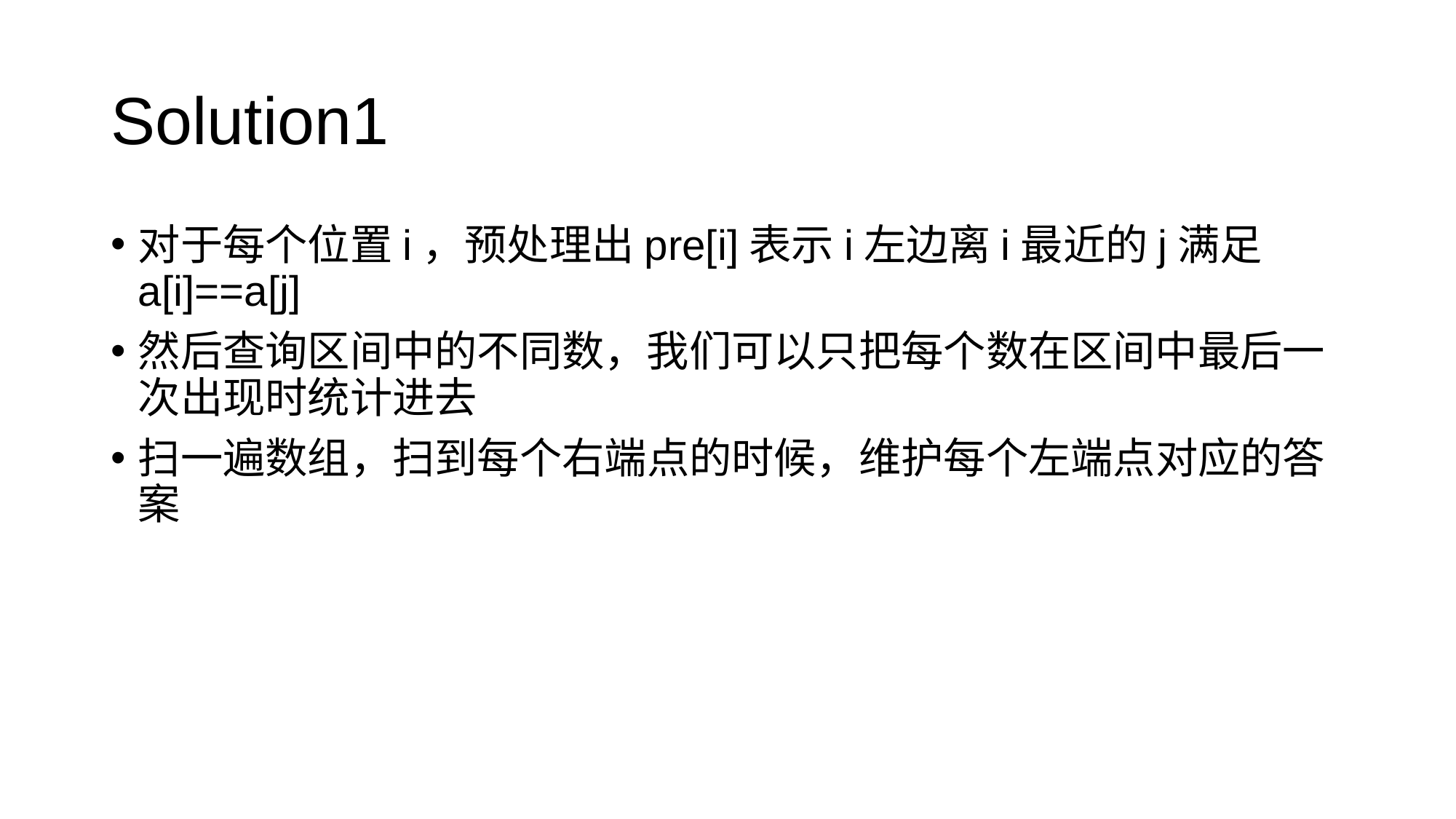

# Solution1
对于每个位置i，预处理出pre[i]表示i左边离i最近的j满足a[i]==a[j]
然后查询区间中的不同数，我们可以只把每个数在区间中最后一次出现时统计进去
扫一遍数组，扫到每个右端点的时候，维护每个左端点对应的答案